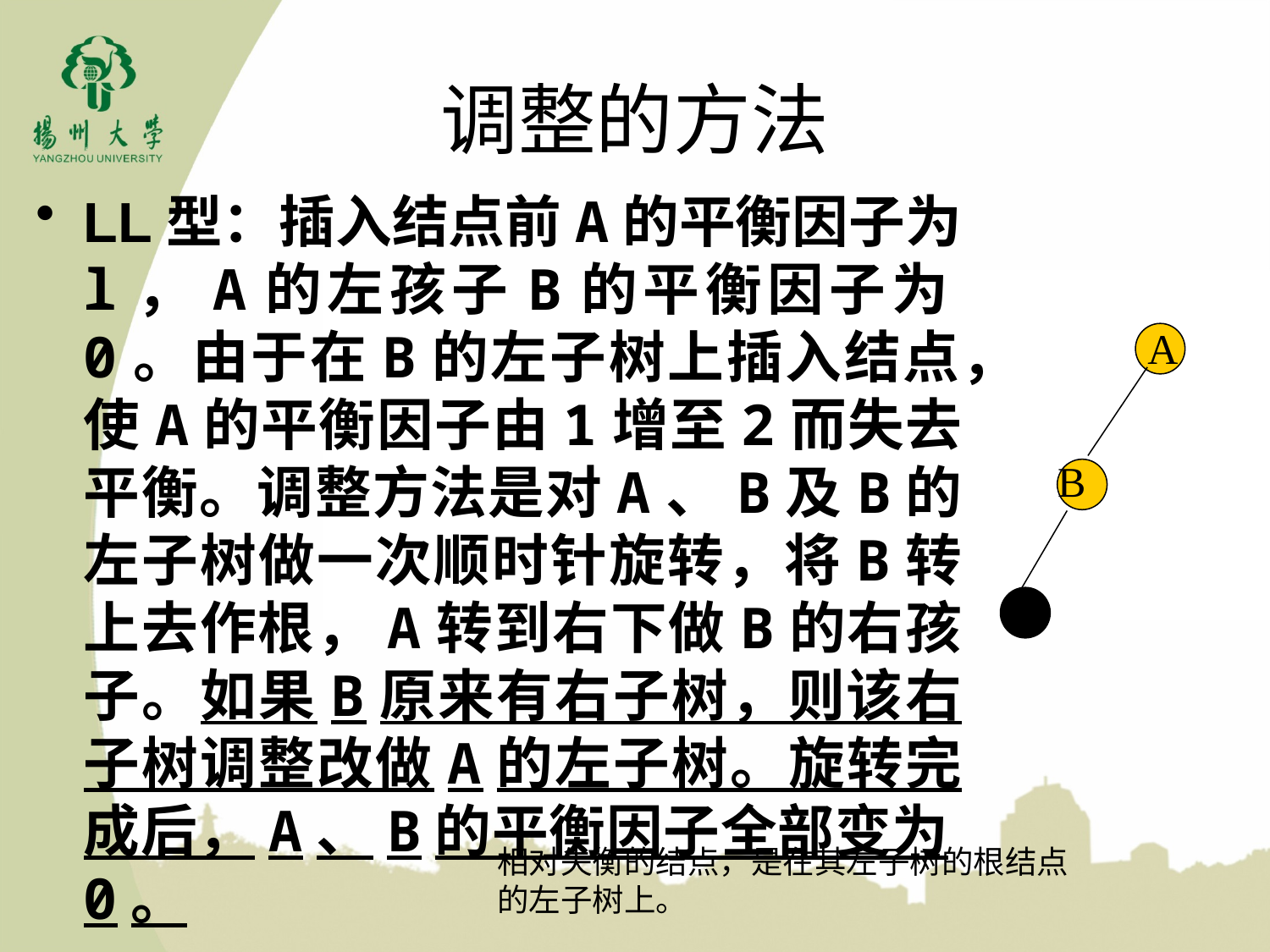

# 调整的方法
LL型：插入结点前A的平衡因子为l，A的左孩子B的平衡因子为0。由于在B的左子树上插入结点，使A的平衡因子由1增至2而失去平衡。调整方法是对A、B及B的左子树做一次顺时针旋转，将B转上去作根，A转到右下做B的右孩子。如果B原来有右子树，则该右子树调整改做A的左子树。旋转完成后，A、B的平衡因子全部变为0。
A

B

相对失衡的结点，是在其左子树的根结点的左子树上。
40